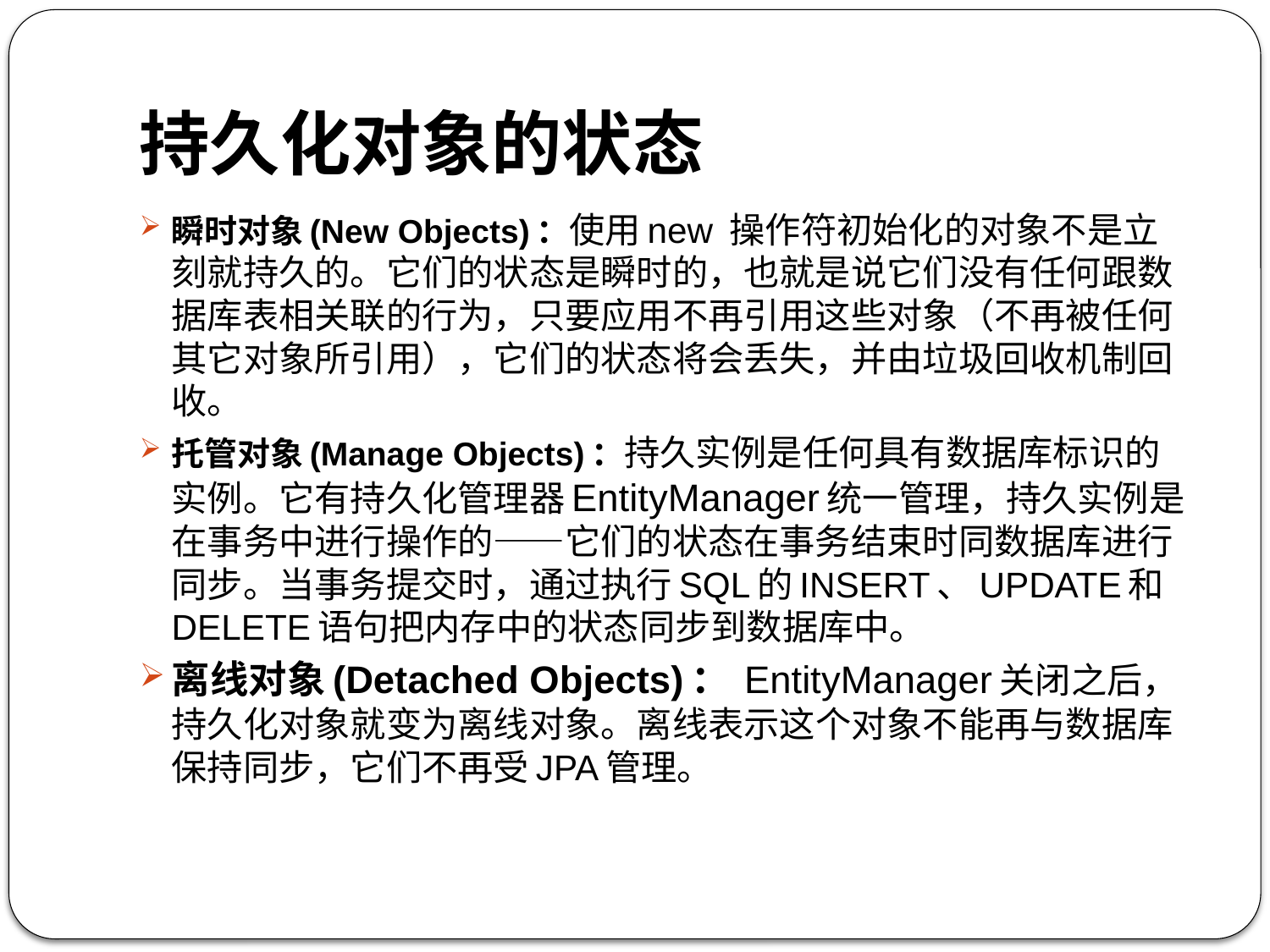

# 持久化对象的状态
瞬时对象(New Objects)：使用new 操作符初始化的对象不是立刻就持久的。它们的状态是瞬时的，也就是说它们没有任何跟数据库表相关联的行为，只要应用不再引用这些对象（不再被任何其它对象所引用），它们的状态将会丢失，并由垃圾回收机制回收。
托管对象(Manage Objects)：持久实例是任何具有数据库标识的实例。它有持久化管理器EntityManager统一管理，持久实例是在事务中进行操作的——它们的状态在事务结束时同数据库进行同步。当事务提交时，通过执行SQL的INSERT、UPDATE和DELETE语句把内存中的状态同步到数据库中。
离线对象(Detached Objects)： EntityManager关闭之后，持久化对象就变为离线对象。离线表示这个对象不能再与数据库保持同步，它们不再受JPA管理。